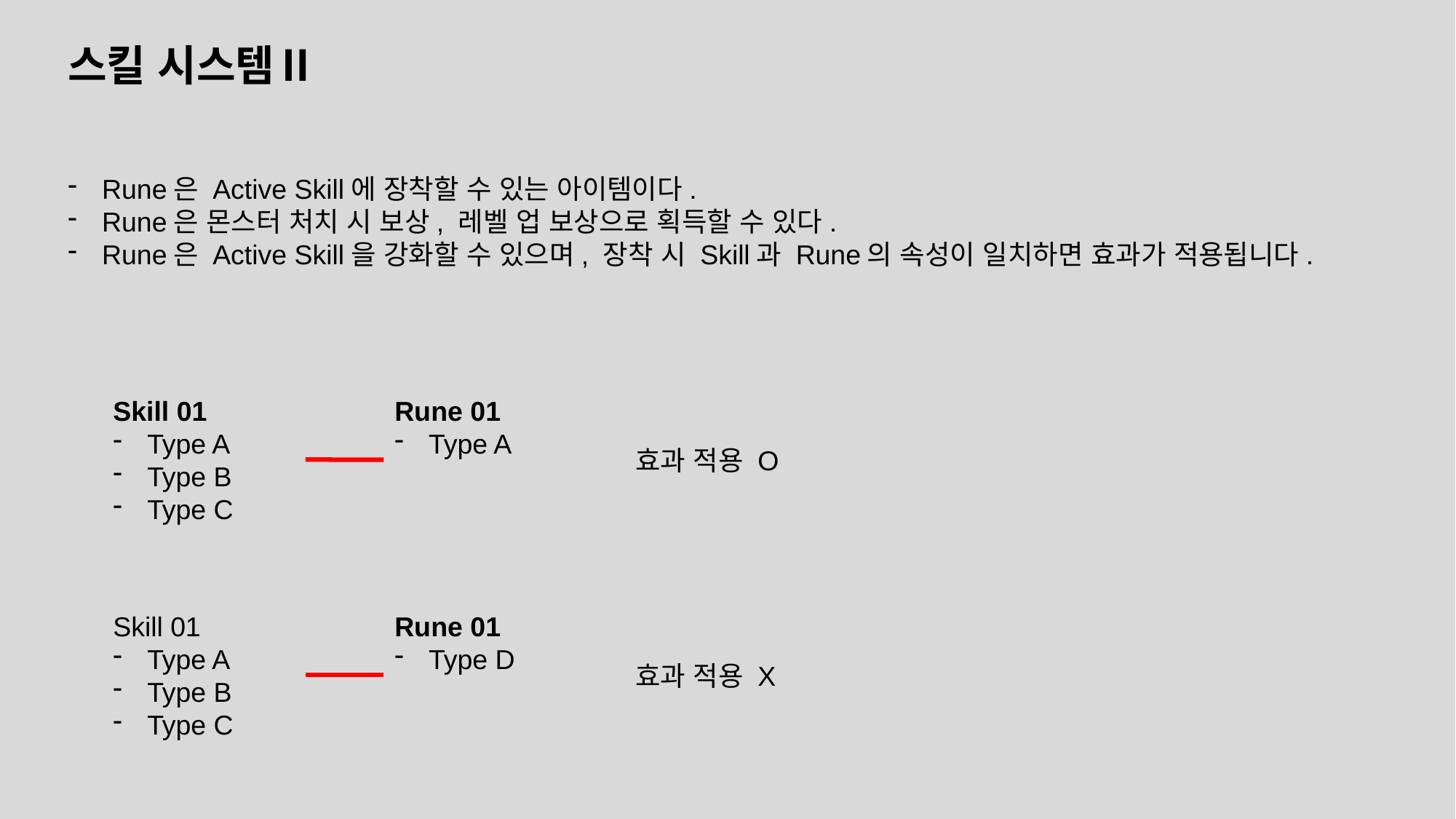

스킬 시스템Ⅱ
Rune은 Active Skill에 장착할 수 있는 아이템이다.
Rune은 몬스터 처치 시 보상, 레벨 업 보상으로 획득할 수 있다.
Rune은 Active Skill을 강화할 수 있으며, 장착 시 Skill과 Rune의 속성이 일치하면 효과가 적용됩니다.
Skill 01
Type A
Type B
Type C
Rune 01
Type A

효과 적용 O
Skill 01
Type A
Type B
Type C
Rune 01
Type D

효과 적용 X